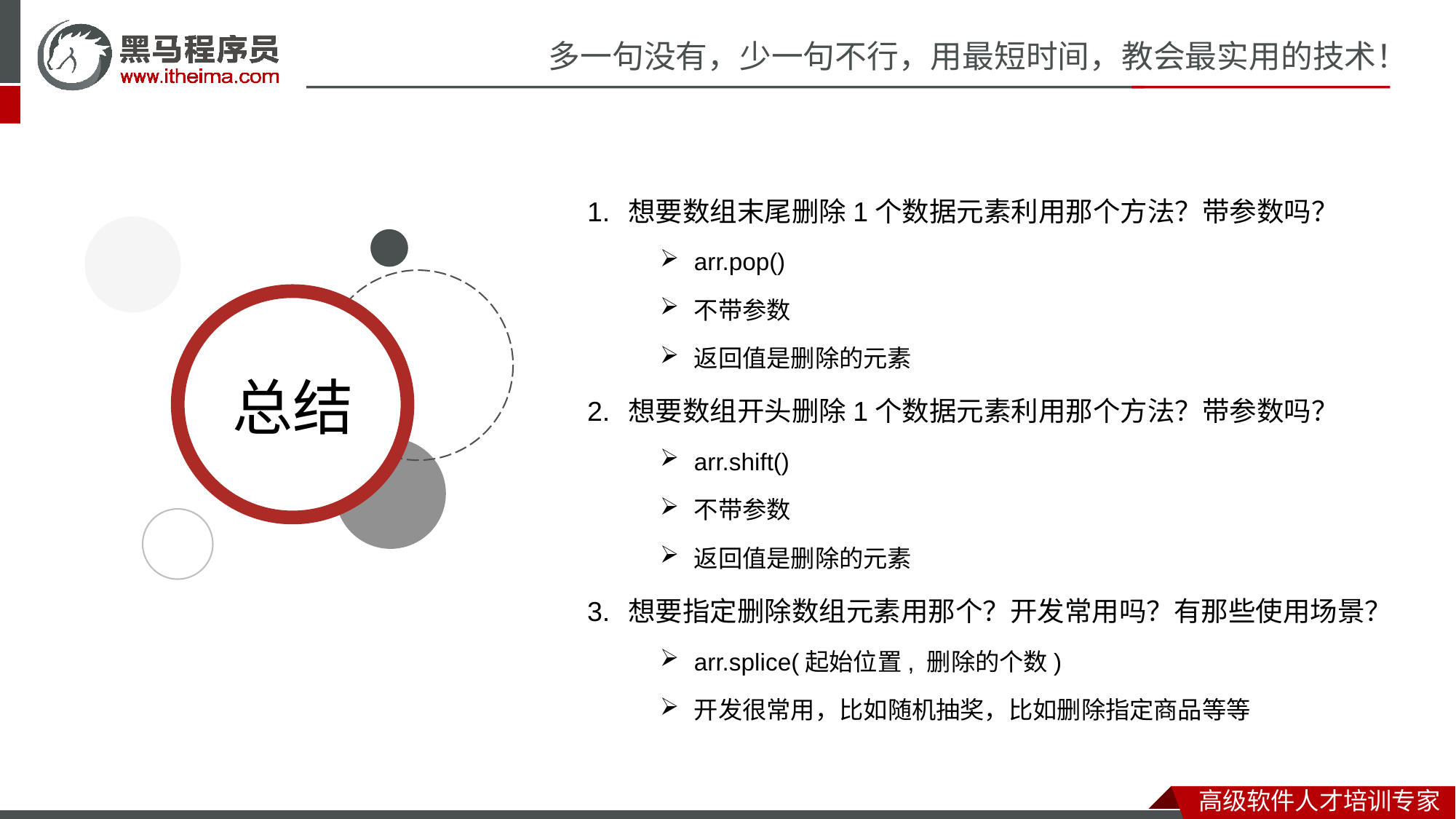

想要数组末尾删除1个数据元素利用那个方法？带参数吗？
arr.pop()
不带参数
返回值是删除的元素
想要数组开头删除1个数据元素利用那个方法？带参数吗？
arr.shift()
不带参数
返回值是删除的元素
想要指定删除数组元素用那个？开发常用吗？有那些使用场景？
arr.splice(起始位置, 删除的个数)
开发很常用，比如随机抽奖，比如删除指定商品等等